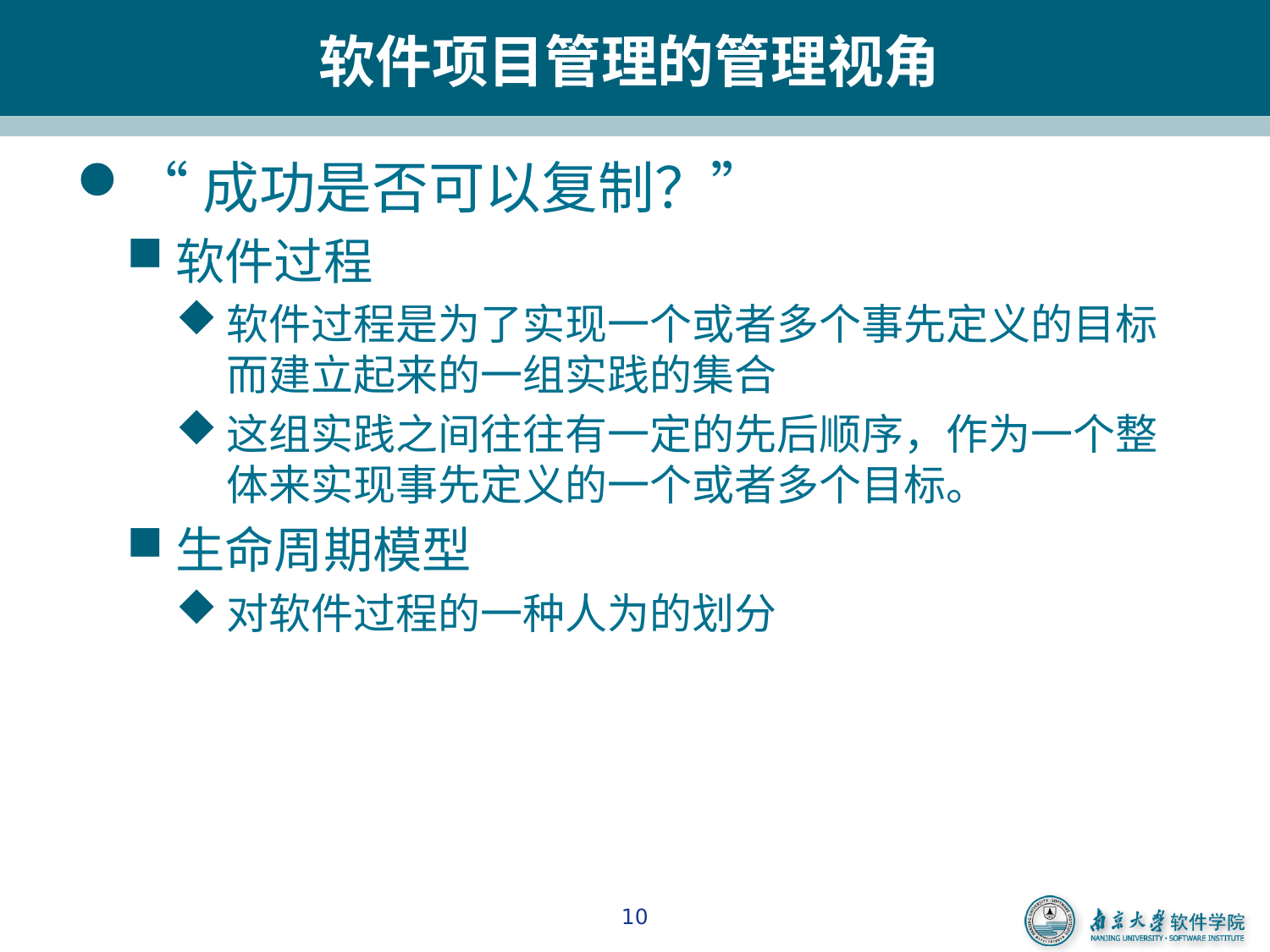

# 软件项目管理的管理视角
“成功是否可以复制？”
软件过程
软件过程是为了实现一个或者多个事先定义的目标而建立起来的一组实践的集合
这组实践之间往往有一定的先后顺序，作为一个整体来实现事先定义的一个或者多个目标。
生命周期模型
对软件过程的一种人为的划分
10